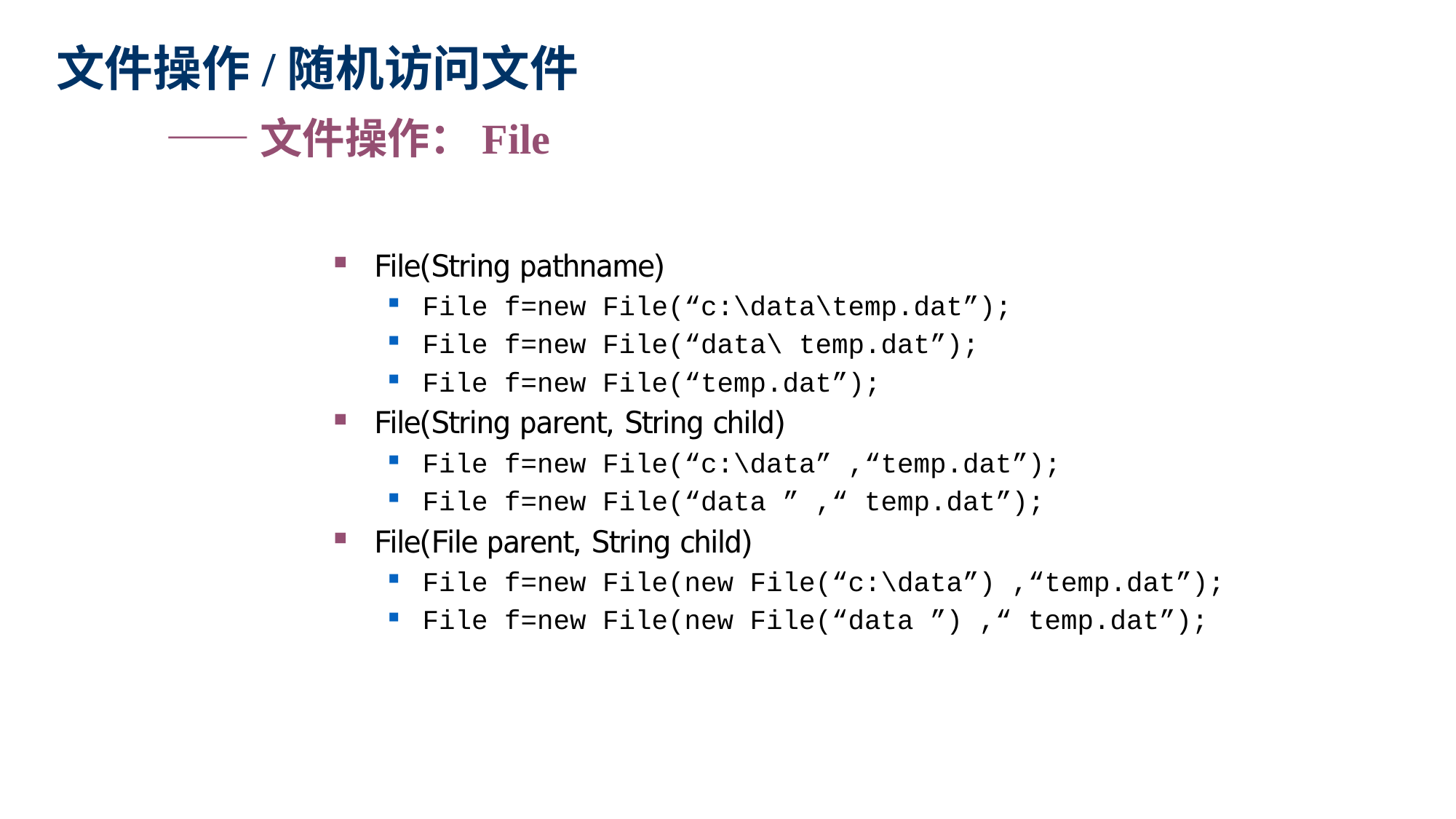

文件操作/随机访问文件
	——文件操作：File
File(String pathname)
File f=new File(“c:\data\temp.dat”);
File f=new File(“data\ temp.dat”);
File f=new File(“temp.dat”);
File(String parent, String child)
File f=new File(“c:\data” ,“temp.dat”);
File f=new File(“data ” ,“ temp.dat”);
File(File parent, String child)
File f=new File(new File(“c:\data”) ,“temp.dat”);
File f=new File(new File(“data ”) ,“ temp.dat”);